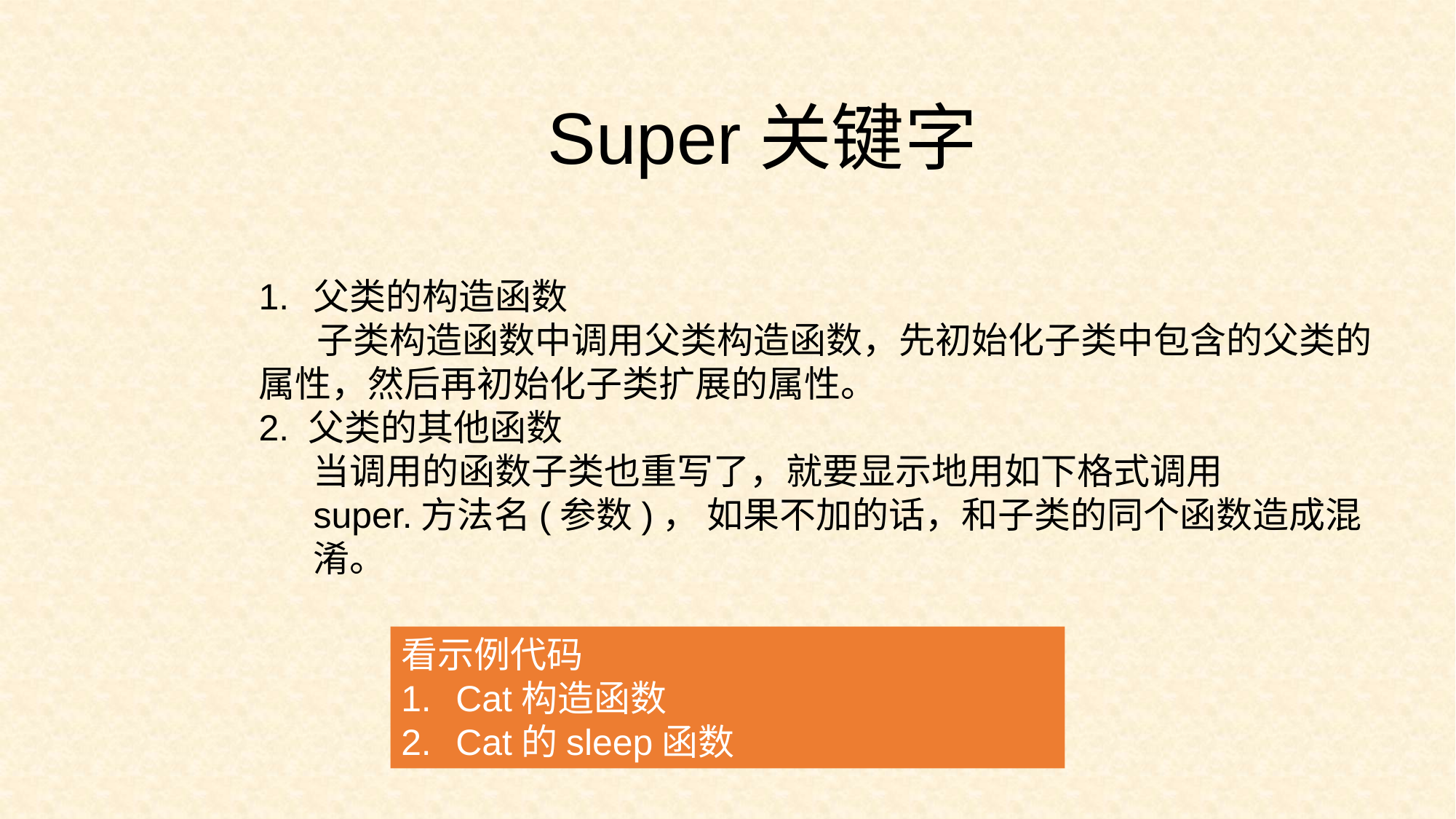

Super关键字
父类的构造函数
      子类构造函数中调用父类构造函数，先初始化子类中包含的父类的属性，然后再初始化子类扩展的属性。
2. 父类的其他函数
当调用的函数子类也重写了，就要显示地用如下格式调用
super.方法名(参数)， 如果不加的话，和子类的同个函数造成混淆。
看示例代码
Cat构造函数
Cat的sleep函数